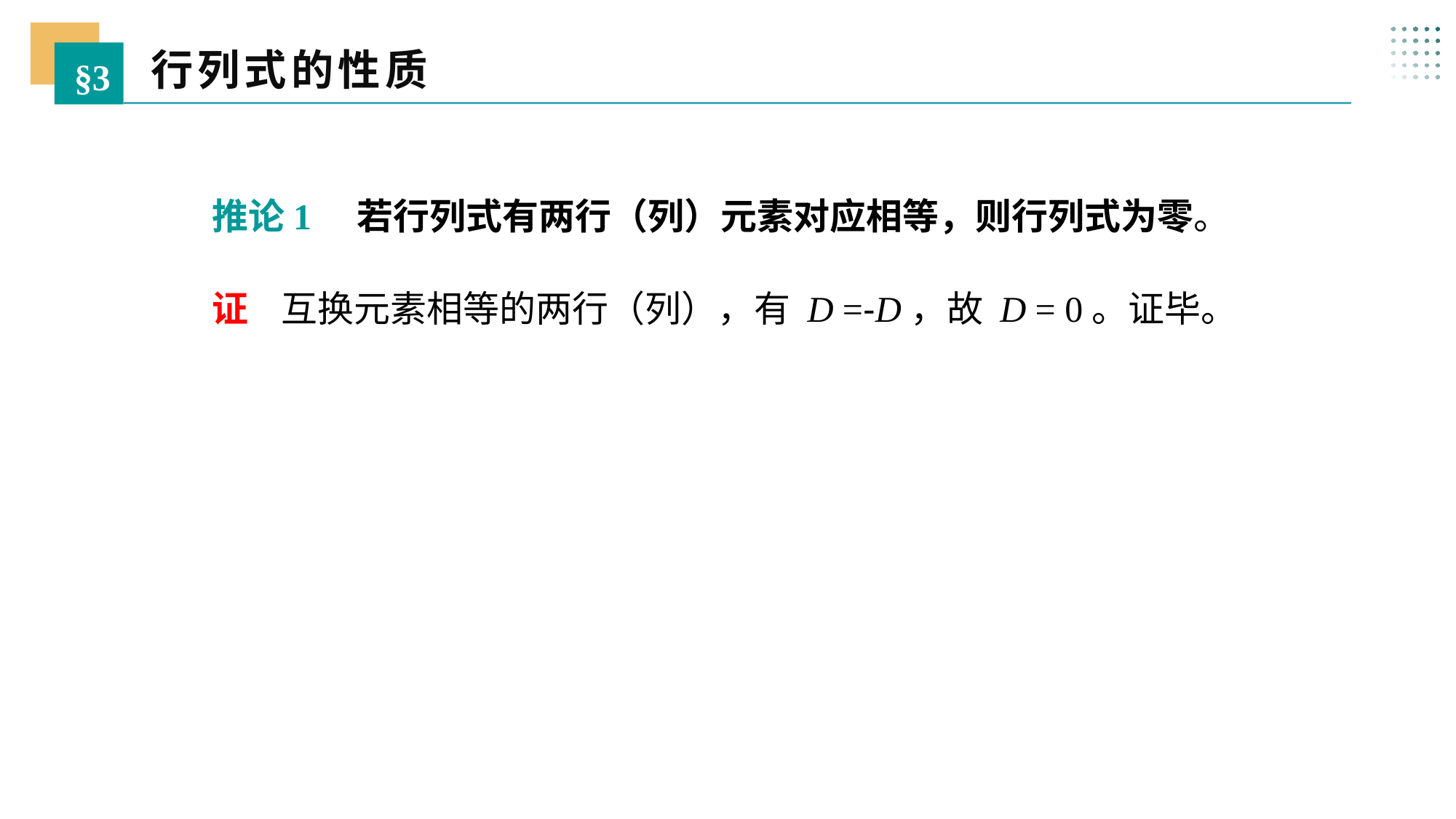

行列式的性质
§3
        推论1    若行列式有两行（列）元素对应相等，则行列式为零。
        证    互换元素相等的两行（列），有 D =-D，故 D = 0。证毕。